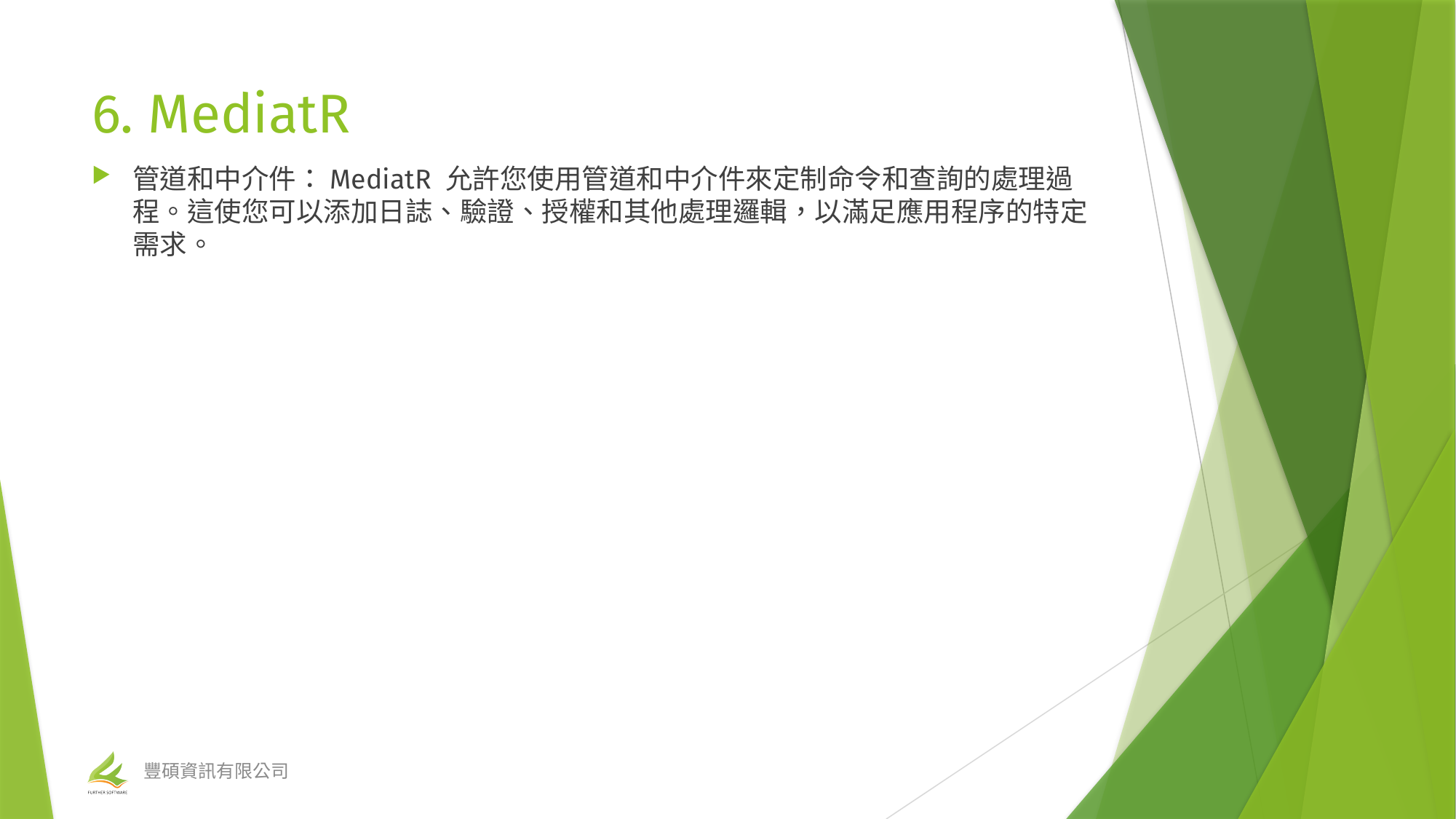

# 6. MediatR
管道和中介件：MediatR 允許您使用管道和中介件來定制命令和查詢的處理過程。這使您可以添加日誌、驗證、授權和其他處理邏輯，以滿足應用程序的特定需求。
豐碩資訊有限公司